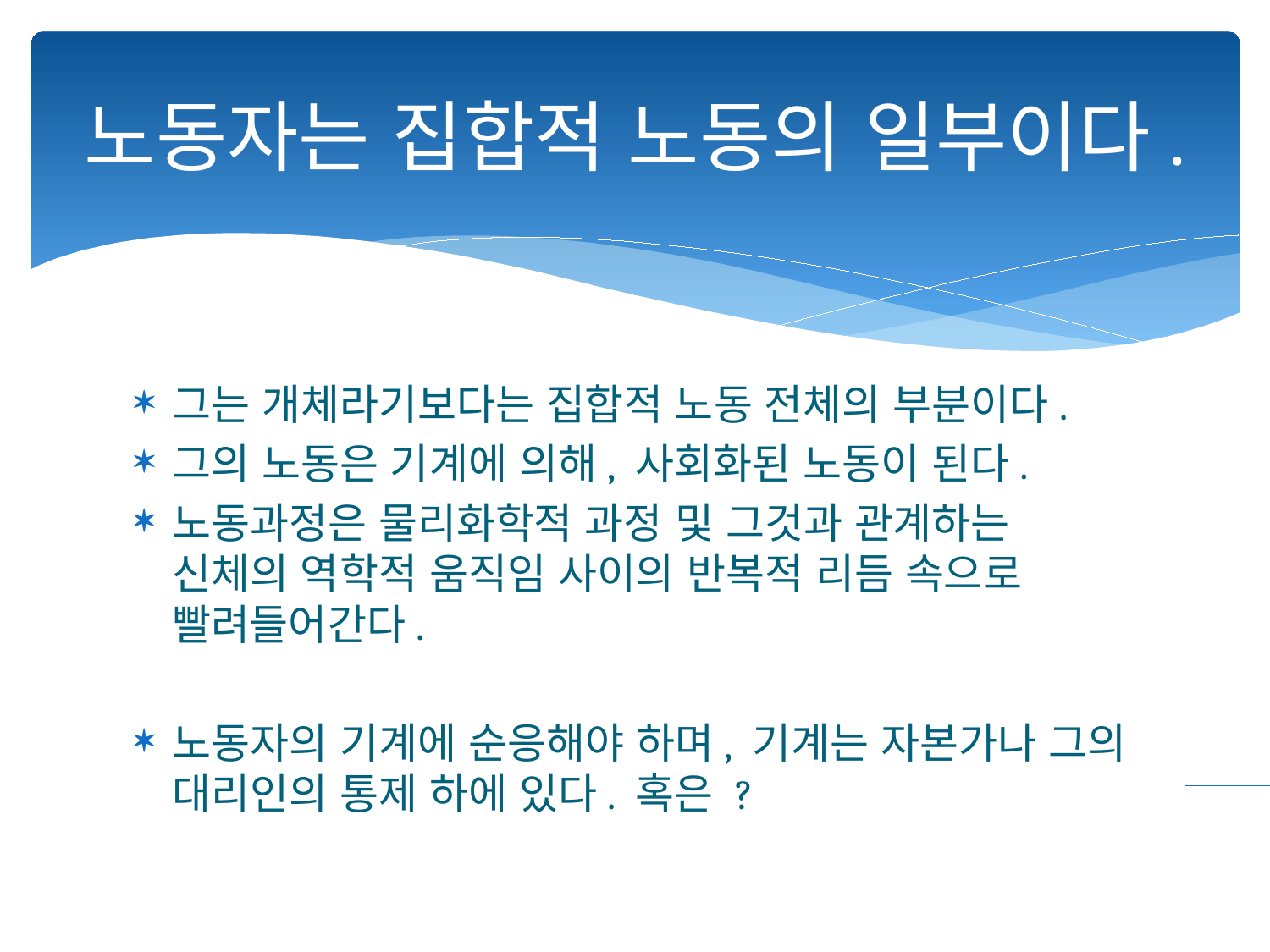

# 노동자는 집합적 노동의 일부이다.
그는 개체라기보다는 집합적 노동 전체의 부분이다.
그의 노동은 기계에 의해, 사회화된 노동이 된다.
노동과정은 물리화학적 과정 및 그것과 관계하는 신체의 역학적 움직임 사이의 반복적 리듬 속으로 빨려들어간다.

노동자의 기계에 순응해야 하며, 기계는 자본가나 그의 대리인의 통제 하에 있다. 혹은 ?

개별 노동은 의미가 적어지게 된다
사람들은 기술을을 거부하지않고 적응한다.